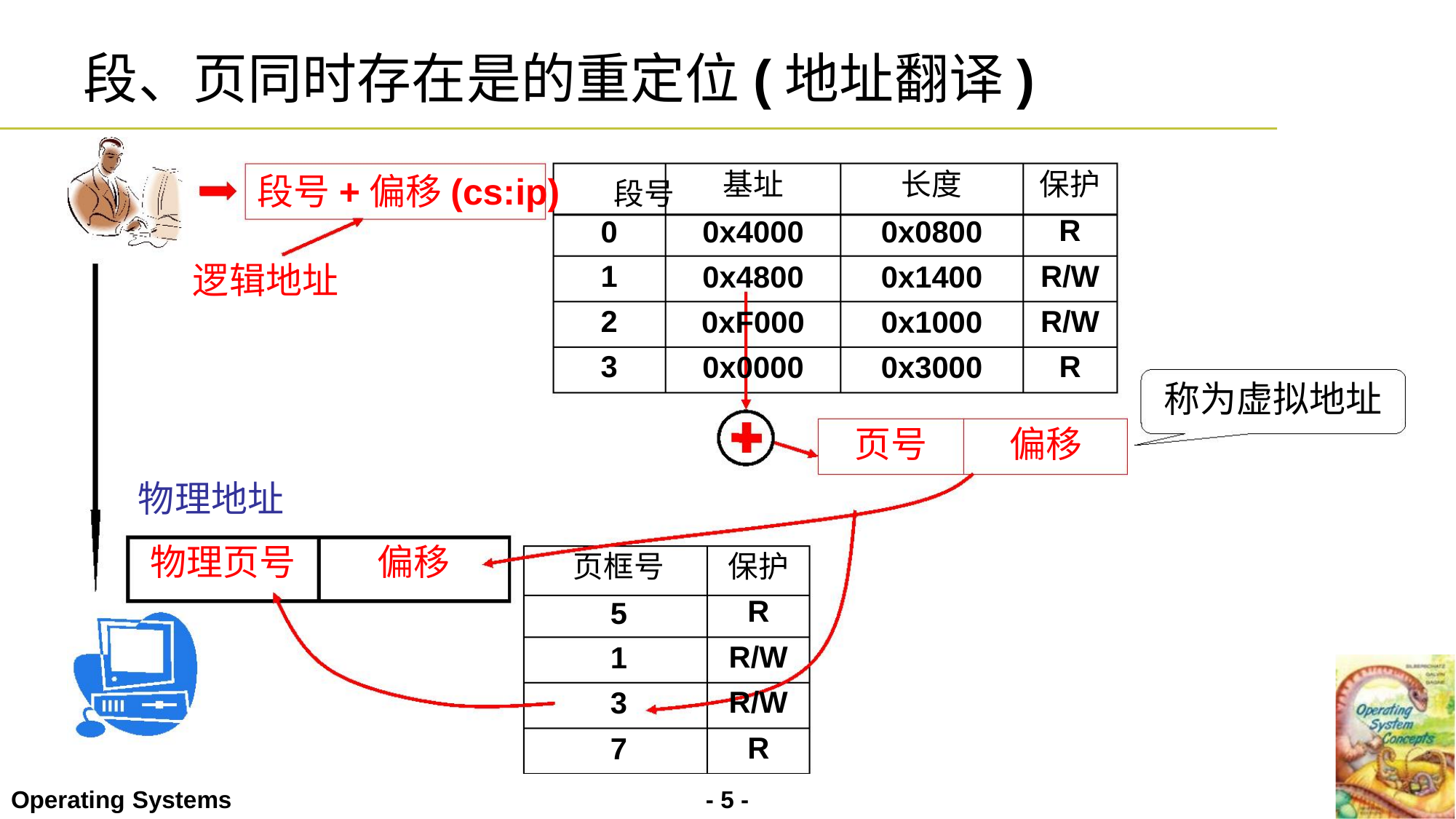

段、页同时存在是的重定位(地址翻译)

段号+偏移(cs:ip) 段号
基址
长度
保护
R
0
0x4000
0x4800
0xF000
0x0000
0x0800
0x1400
0x1000
0x3000
1
2
3
R/W
R/W
R
逻辑地址

称为虚拟地址
页号
偏移
物理地址
物理页号
偏移
页框号
保护
R
5
1
3
7
R/W
R/W
R

- 5 -
Operating Systems